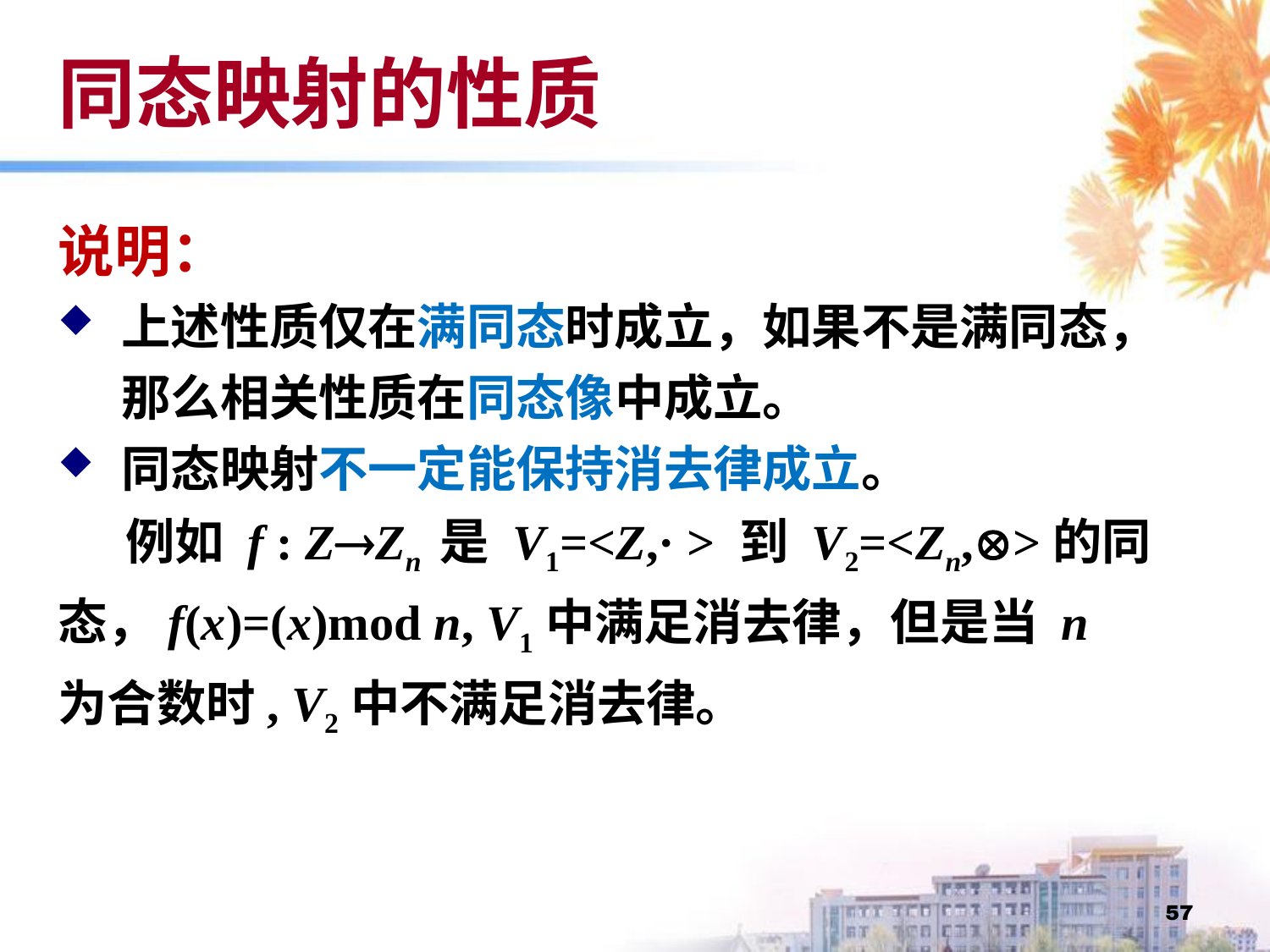

# 同态映射的性质
说明：
上述性质仅在满同态时成立，如果不是满同态，那么相关性质在同态像中成立。
同态映射不一定能保持消去律成立。
     例如 f : Z→Zn 是 V1=<Z,· > 到 V2=<Zn,⊗>的同态，f(x)=(x)mod n, V1中满足消去律，但是当 n 为合数时, V2中不满足消去律。
57